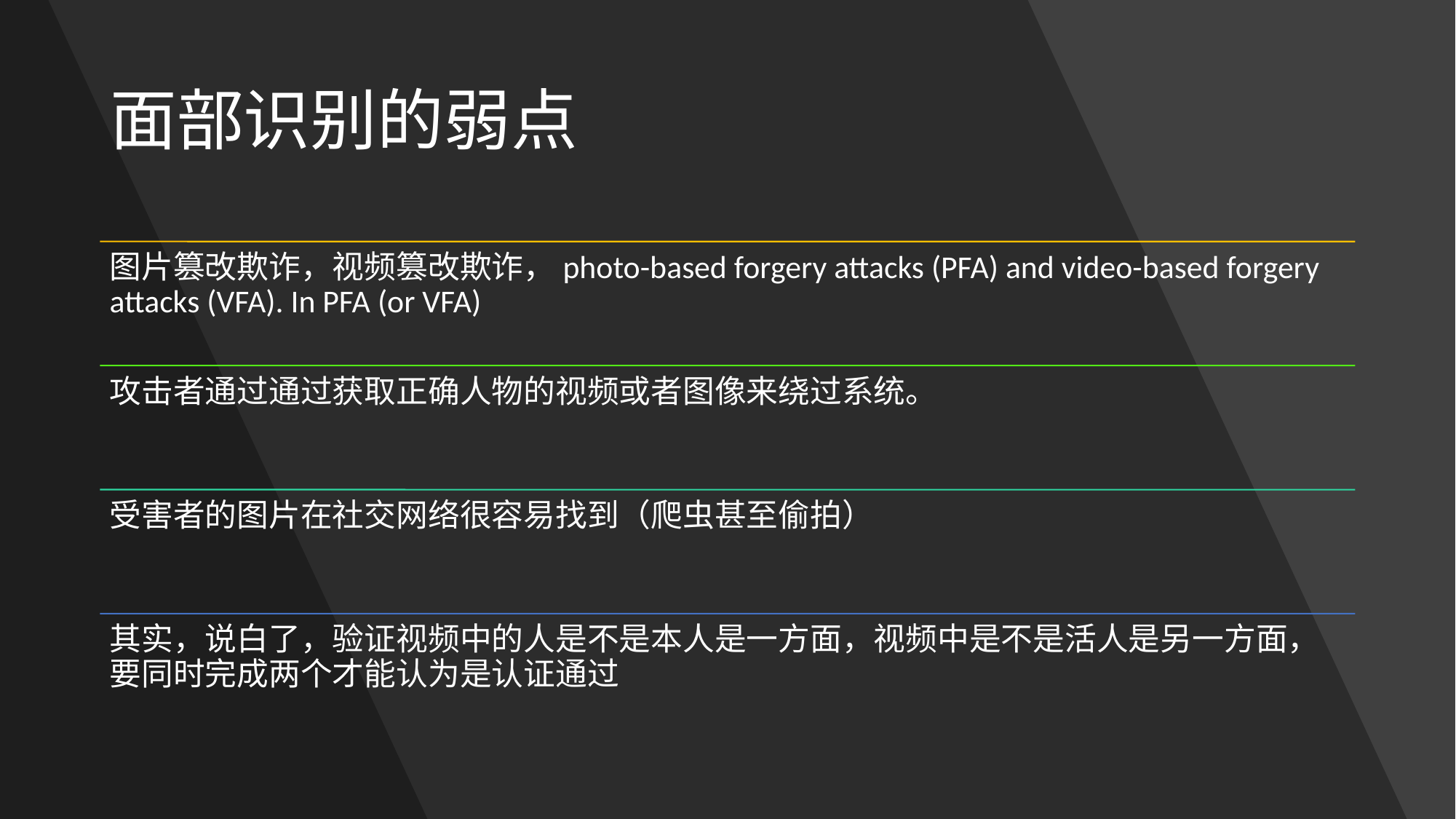

# 面部识别的弱点
图片篡改欺诈，视频篡改欺诈，photo-based forgery attacks (PFA) and video-based forgery attacks (VFA). In PFA (or VFA)
攻击者通过通过获取正确人物的视频或者图像来绕过系统。
受害者的图片在社交网络很容易找到（爬虫甚至偷拍）
其实，说白了，验证视频中的人是不是本人是一方面，视频中是不是活人是另一方面，要同时完成两个才能认为是认证通过